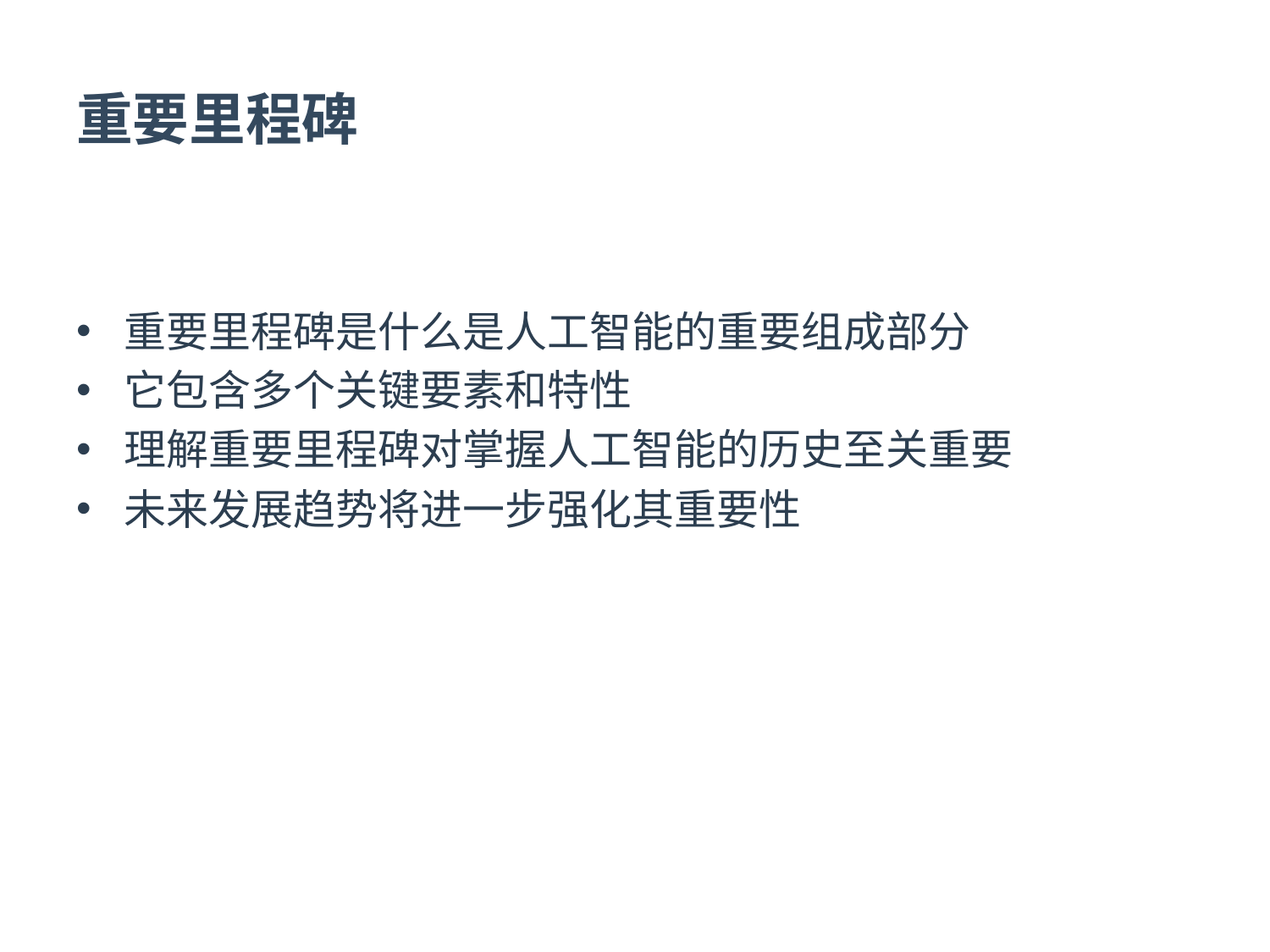

# 重要里程碑

重要里程碑是什么是人工智能的重要组成部分
它包含多个关键要素和特性
理解重要里程碑对掌握人工智能的历史至关重要
未来发展趋势将进一步强化其重要性